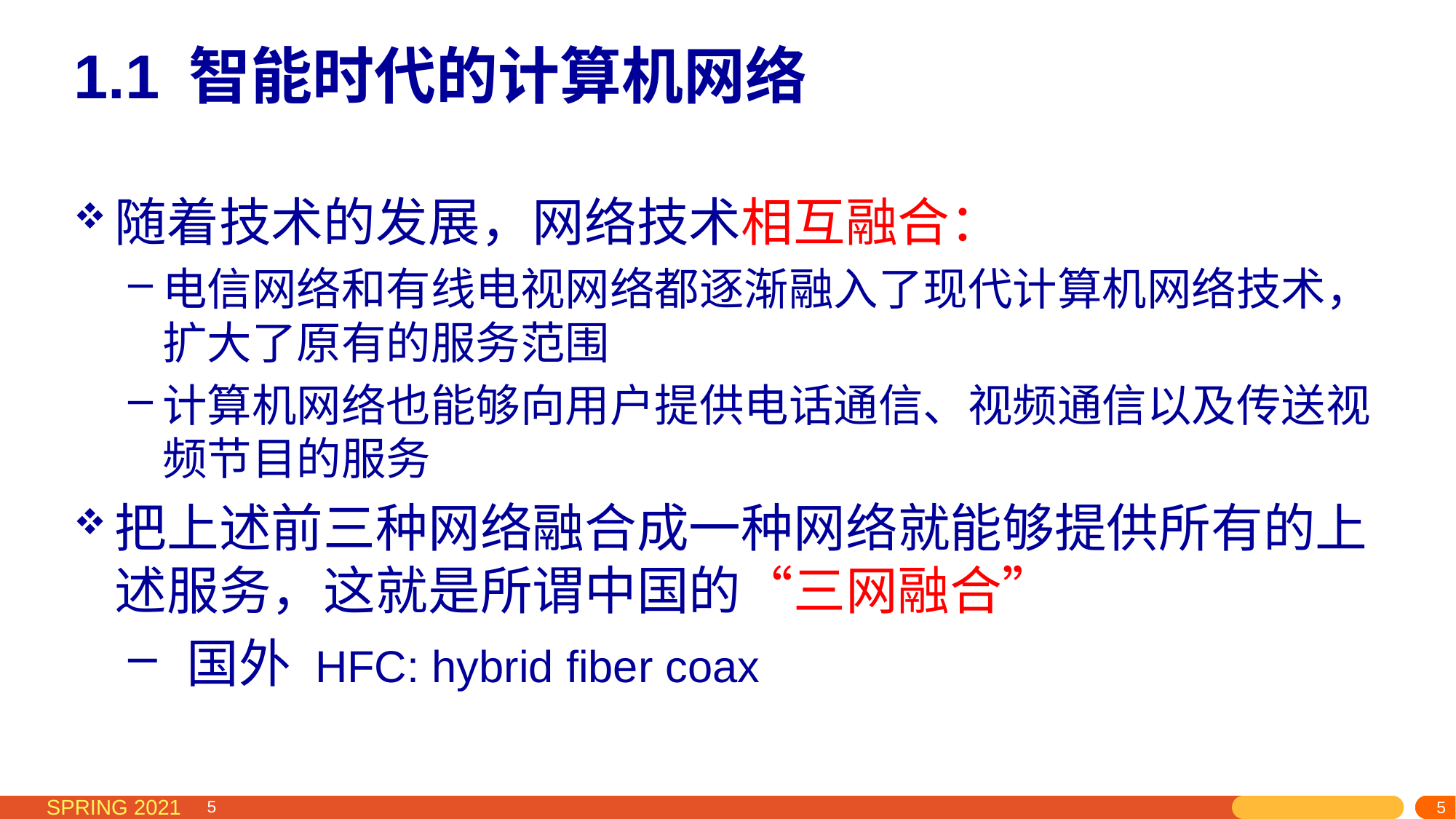

# 1.1 智能时代的计算机网络
随着技术的发展，网络技术相互融合：
电信网络和有线电视网络都逐渐融入了现代计算机网络技术，扩大了原有的服务范围
计算机网络也能够向用户提供电话通信、视频通信以及传送视频节目的服务
把上述前三种网络融合成一种网络就能够提供所有的上述服务，这就是所谓中国的“三网融合”
 国外 HFC: hybrid fiber coax